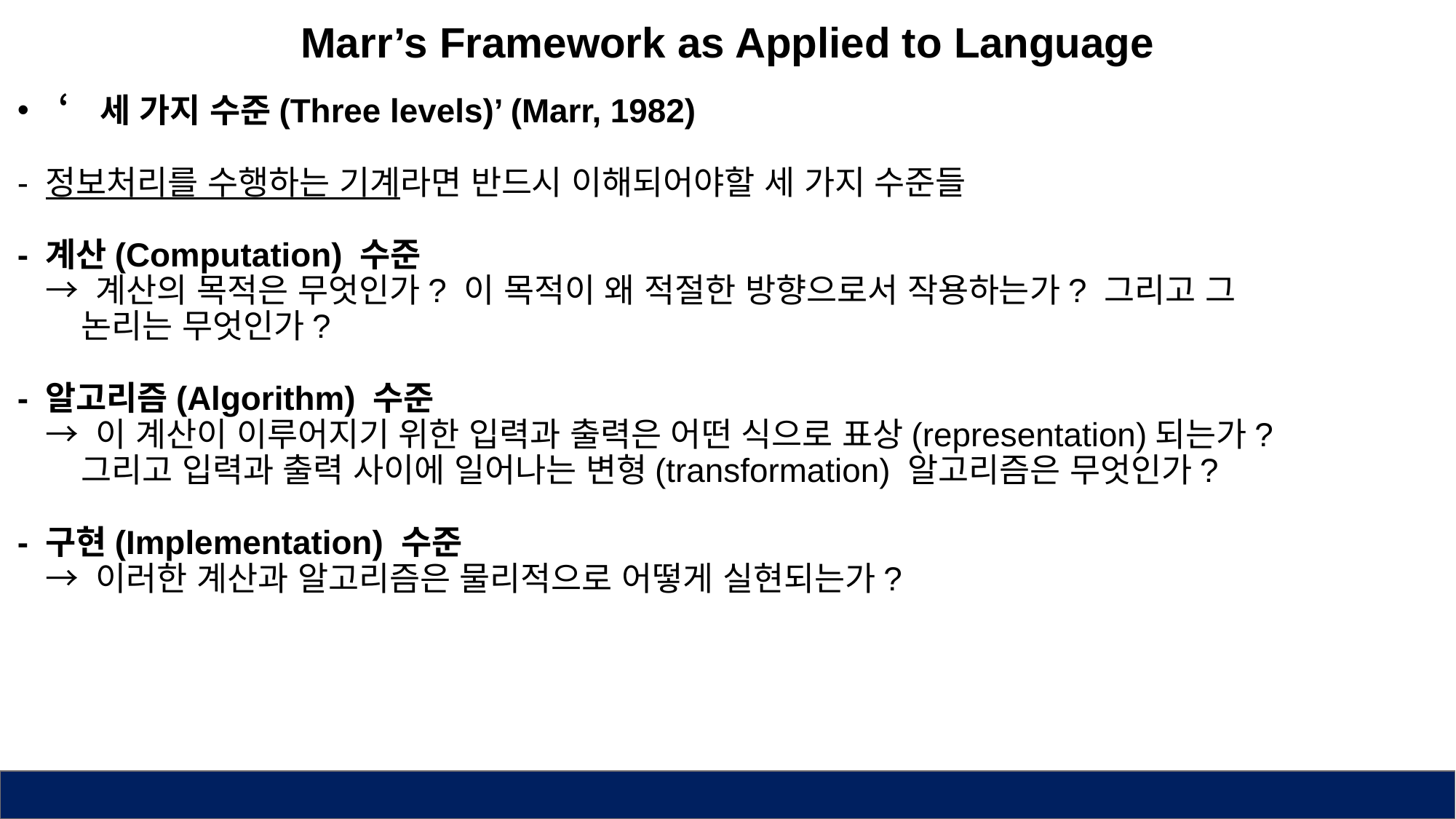

Marr’s Framework as Applied to Language
‘세 가지 수준(Three levels)’ (Marr, 1982)

- 정보처리를 수행하는 기계라면 반드시 이해되어야할 세 가지 수준들

- 계산(Computation) 수준
   → 계산의 목적은 무엇인가? 이 목적이 왜 적절한 방향으로서 작용하는가? 그리고 그
      논리는 무엇인가?

- 알고리즘(Algorithm) 수준
   → 이 계산이 이루어지기 위한 입력과 출력은 어떤 식으로 표상(representation)되는가?
      그리고 입력과 출력 사이에 일어나는 변형(transformation) 알고리즘은 무엇인가?

- 구현(Implementation) 수준
   → 이러한 계산과 알고리즘은 물리적으로 어떻게 실현되는가?